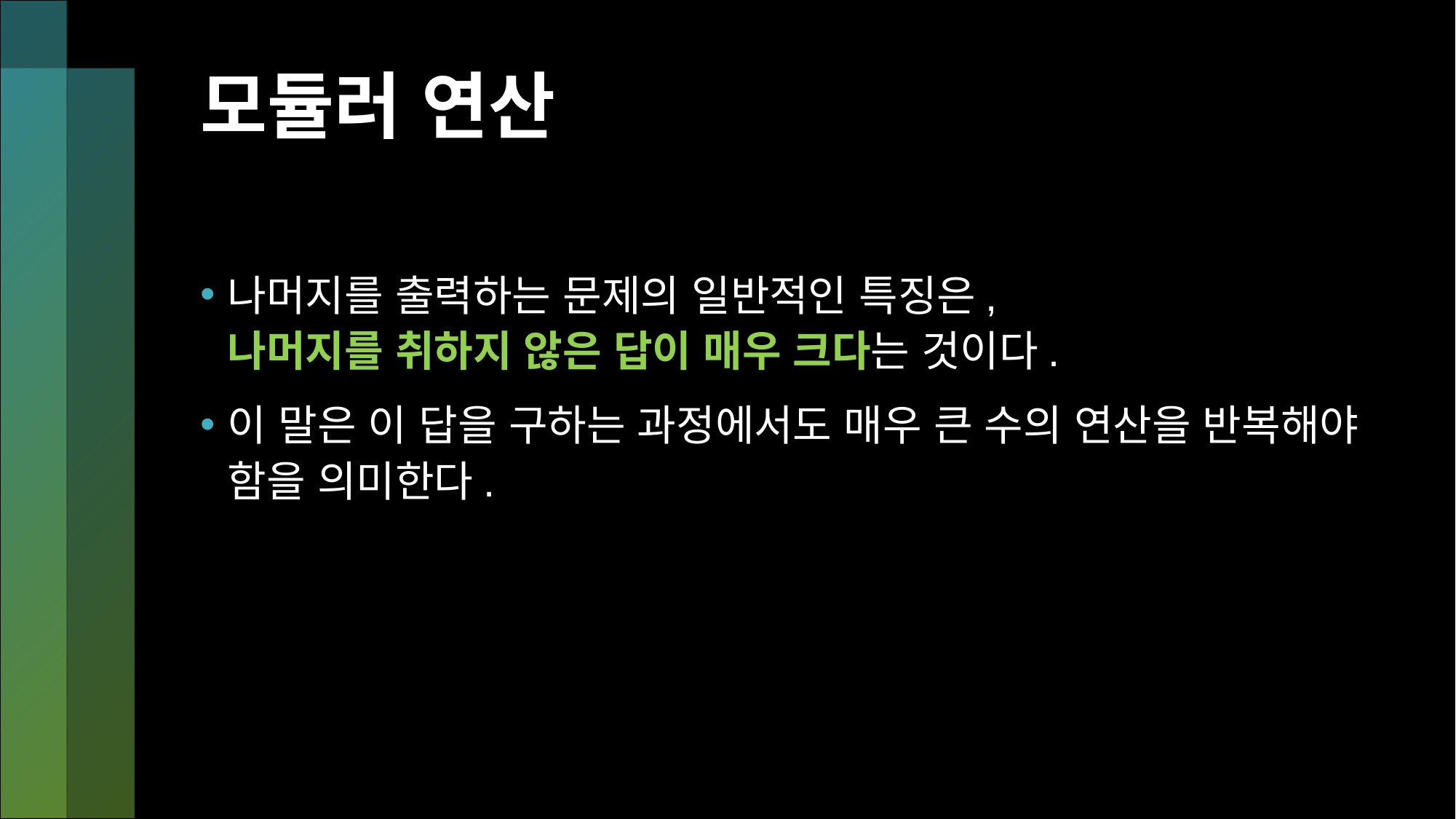

# 모듈러 연산
나머지를 출력하는 문제의 일반적인 특징은,
나머지를 취하지 않은 답이 매우 크다는 것이다.
이 말은 이 답을 구하는 과정에서도 매우 큰 수의 연산을 반복해야 함을 의미한다.